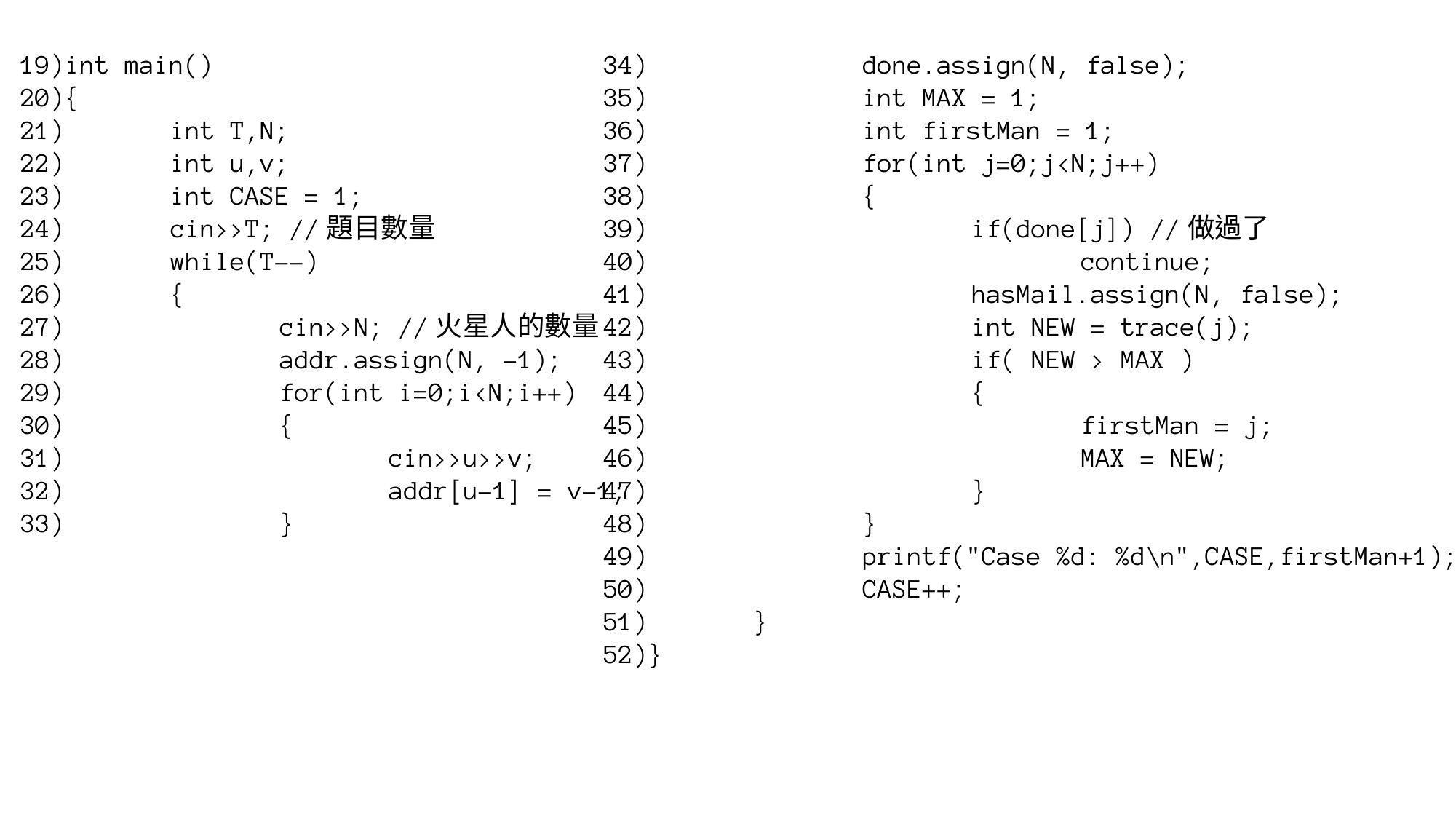

int main()
{
	int T,N;
	int u,v;
	int CASE = 1;
	cin>>T; //題目數量
	while(T--)
	{
		cin>>N; //火星人的數量
		addr.assign(N, -1);
		for(int i=0;i<N;i++)
		{
			cin>>u>>v;
			addr[u-1] = v-1;
		}

		done.assign(N, false);
		int MAX = 1;
		int firstMan = 1;
		for(int j=0;j<N;j++)
		{
			if(done[j]) //做過了
				continue;
			hasMail.assign(N, false);
			int NEW = trace(j);
			if( NEW > MAX )
			{
				firstMan = j;
				MAX = NEW;
			}
		}
		printf("Case %d: %d\n",CASE,firstMan+1);
		CASE++;
	}
}